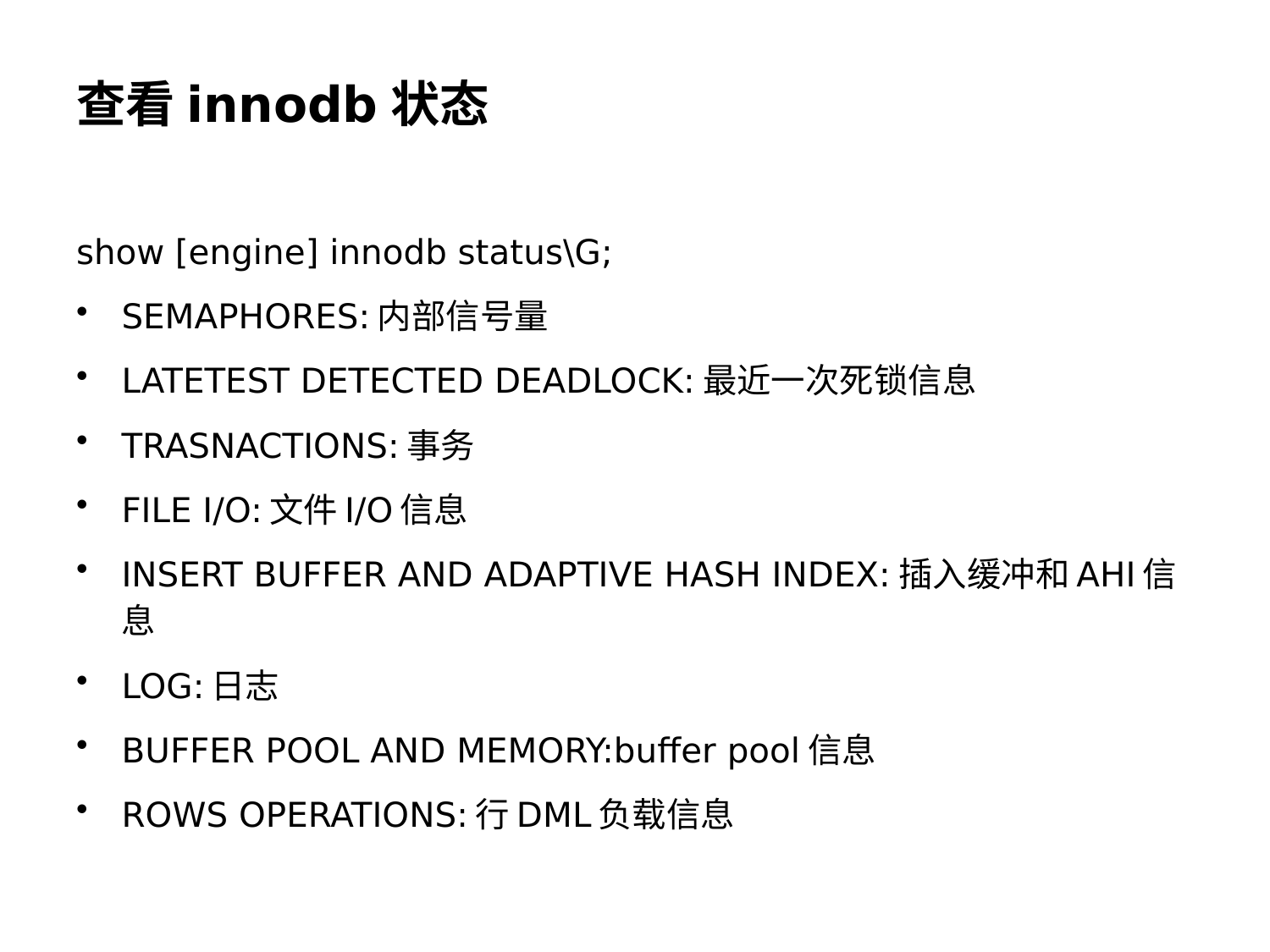

# 查看innodb状态
show [engine] innodb status\G;
SEMAPHORES:内部信号量
LATETEST DETECTED DEADLOCK:最近一次死锁信息
TRASNACTIONS:事务
FILE I/O:文件I/O信息
INSERT BUFFER AND ADAPTIVE HASH INDEX:插入缓冲和AHI信息
LOG:日志
BUFFER POOL AND MEMORY:buffer pool信息
ROWS OPERATIONS:行DML负载信息